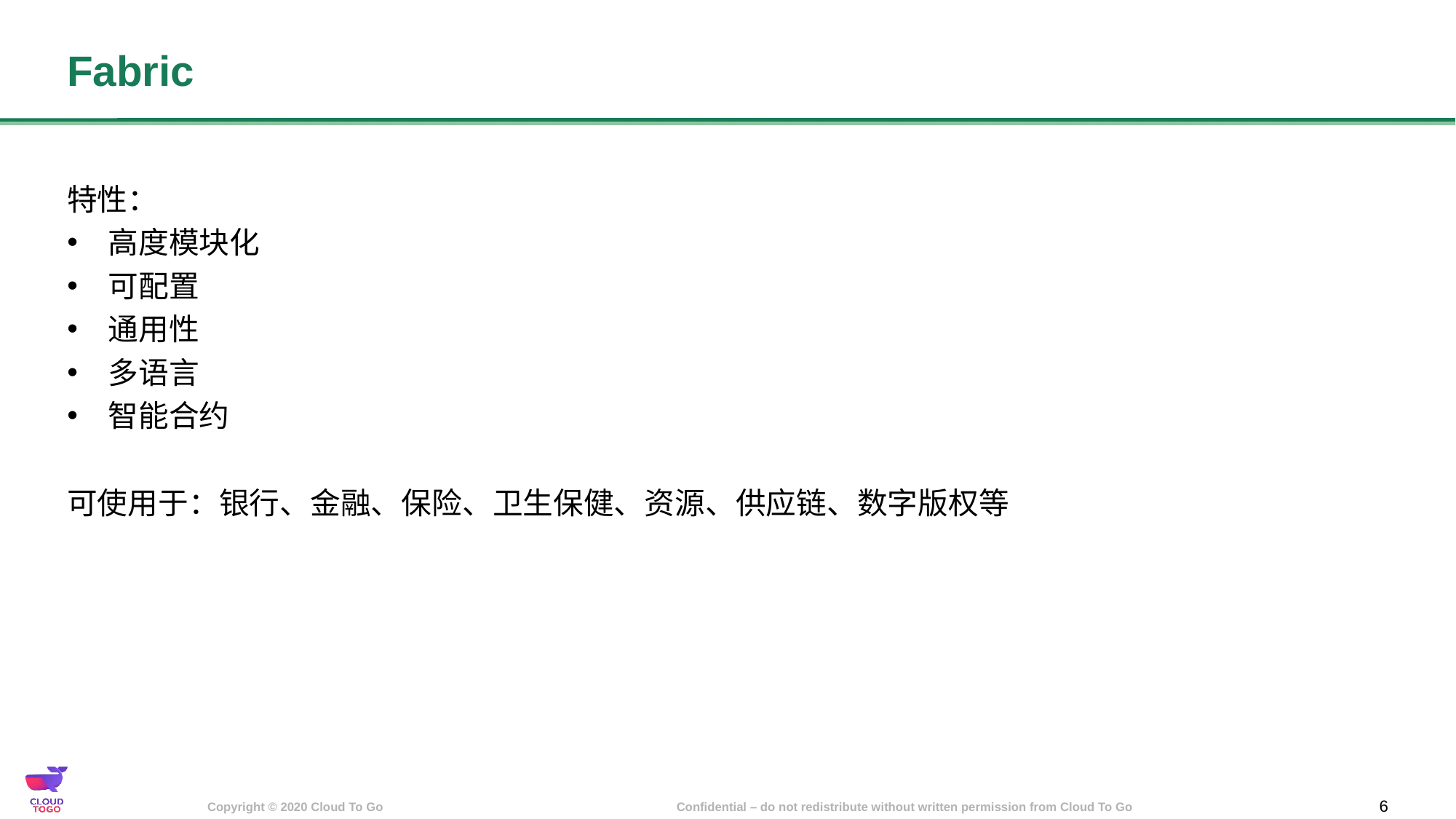

# Fabric
特性：
高度模块化
可配置
通用性
多语言
智能合约

可使用于：银行、金融、保险、卫生保健、资源、供应链、数字版权等